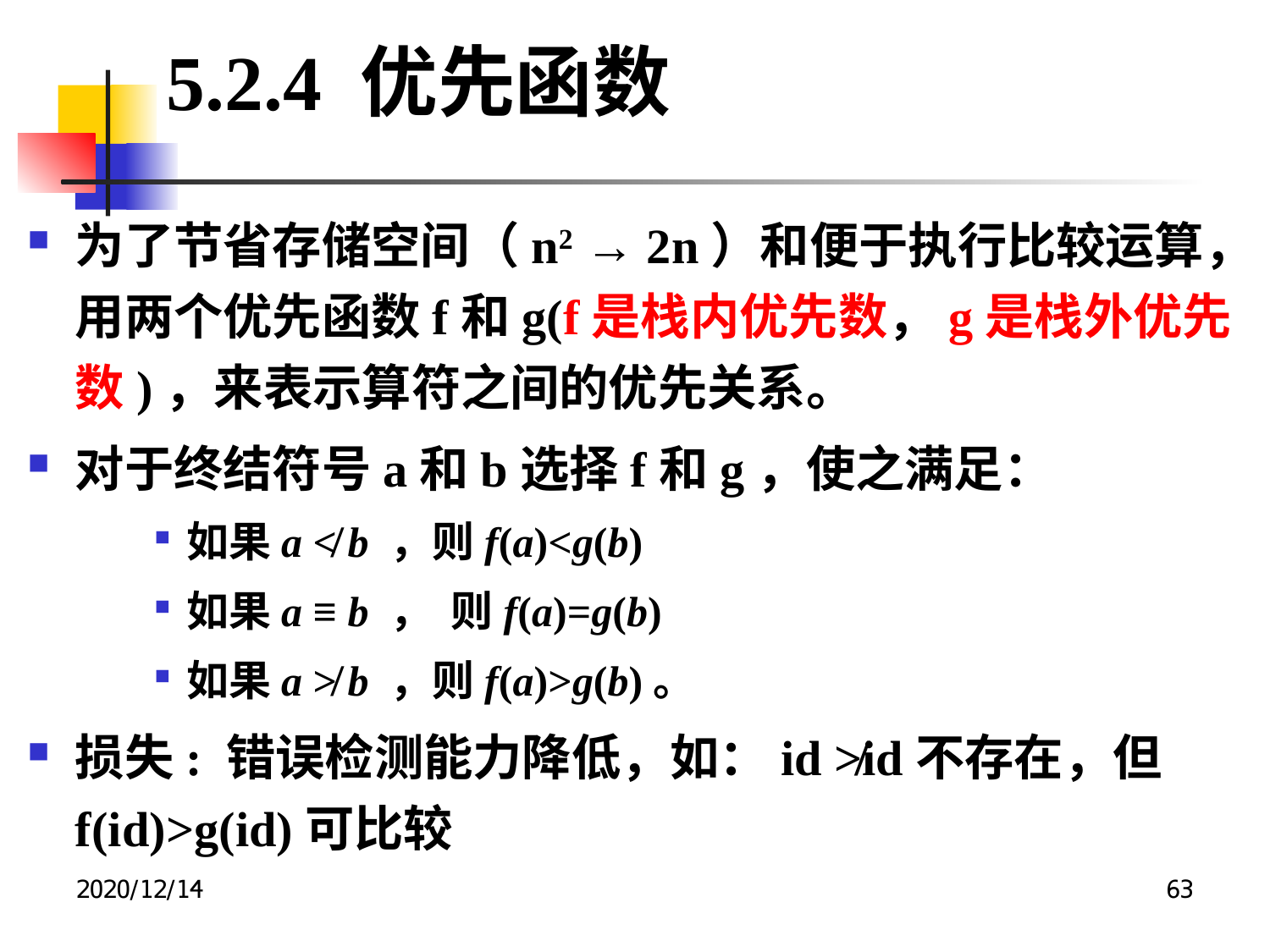

5.2.4 优先函数
为了节省存储空间（n2 → 2n）和便于执行比较运算，用两个优先函数f和g(f是栈内优先数，g是栈外优先数)，来表示算符之间的优先关系。
对于终结符号a和b选择f和g，使之满足：
如果a ≮ b ，则f(a)<g(b)
如果a ≡ b ，  则f(a)=g(b)
如果a ≯ b ，则f(a)>g(b)。
损失: 错误检测能力降低，如：id ≯id不存在，但     f(id)>g(id)可比较
2020/12/14
63